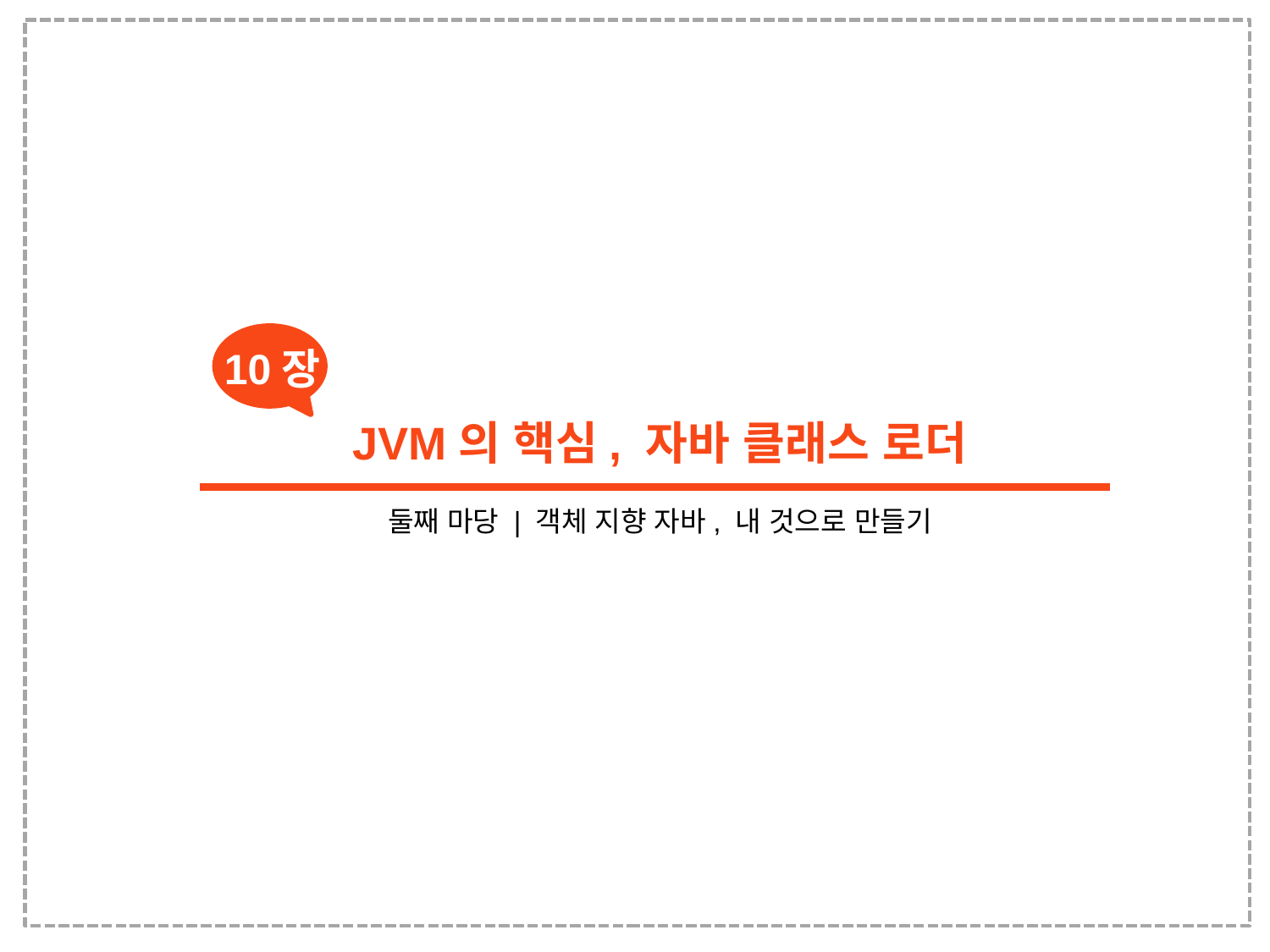

10장
JVM의 핵심, 자바 클래스 로더
둘째 마당 | 객체 지향 자바, 내 것으로 만들기